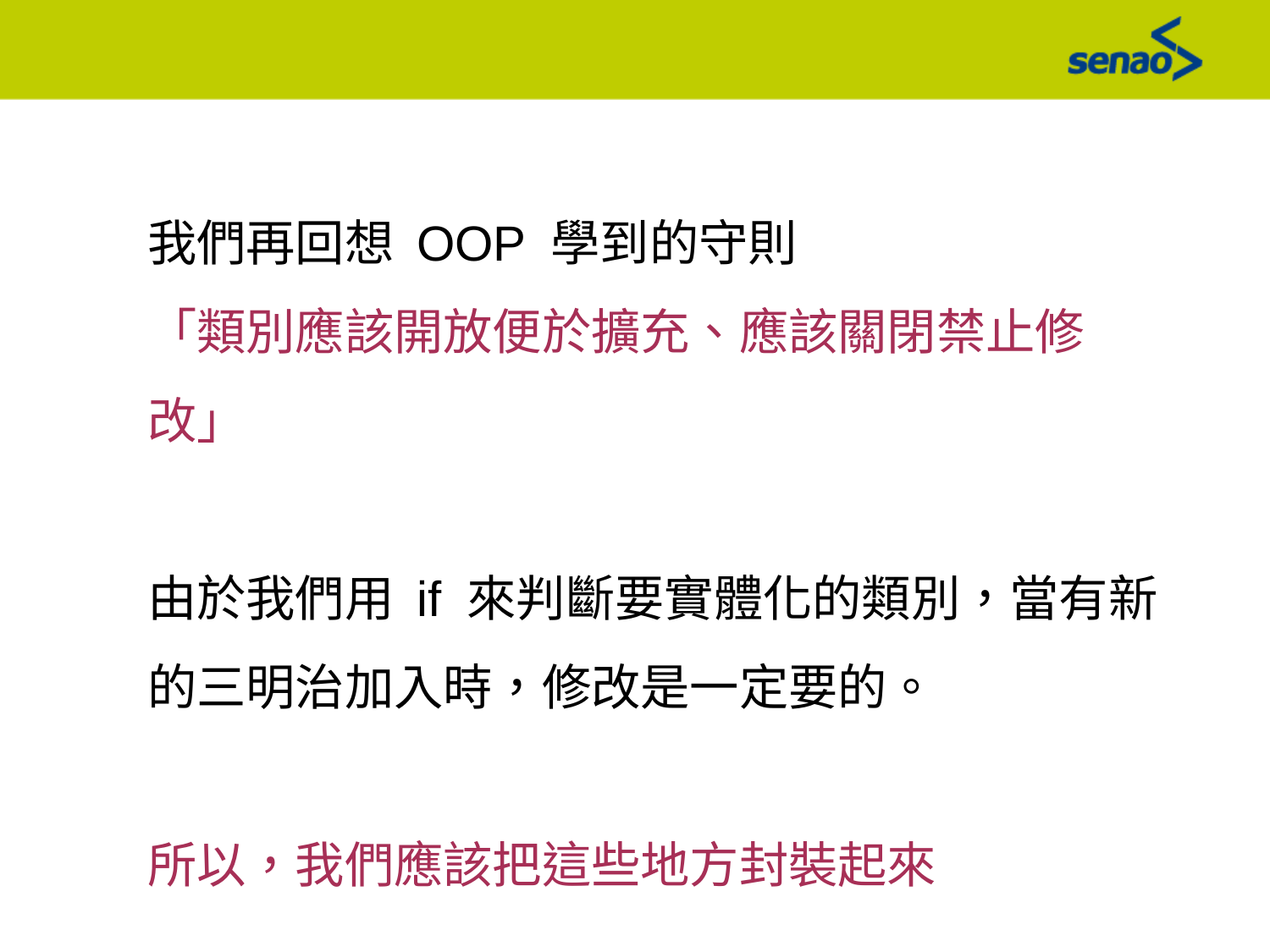

我們再回想 OOP 學到的守則
「類別應該開放便於擴充、應該關閉禁止修改」

由於我們用 if 來判斷要實體化的類別，當有新的三明治加入時，修改是一定要的。

所以，我們應該把這些地方封裝起來